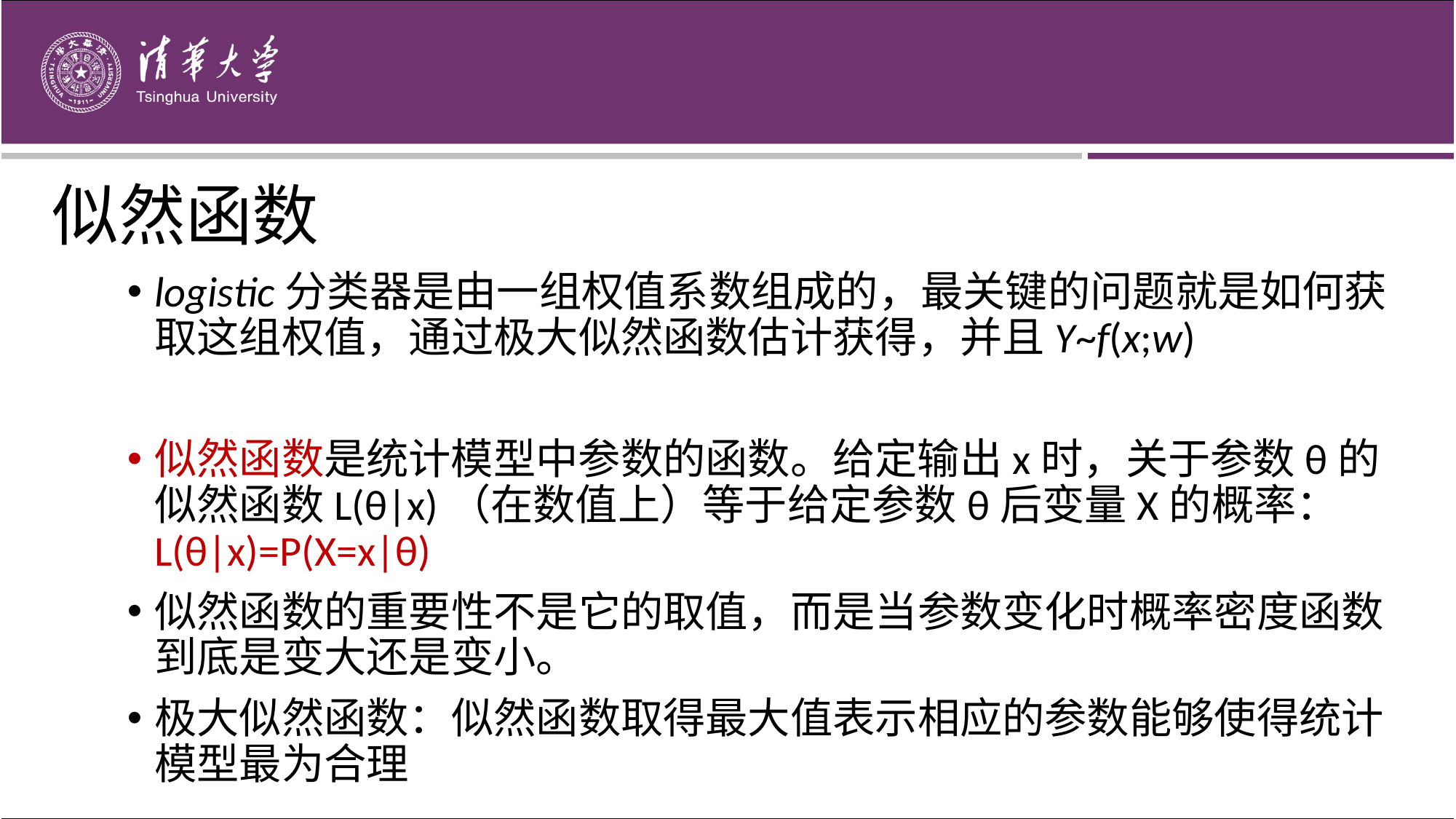

似然函数
logistic分类器是由一组权值系数组成的，最关键的问题就是如何获取这组权值，通过极大似然函数估计获得，并且Y~f(x;w)

似然函数是统计模型中参数的函数。给定输出x时，关于参数θ的似然函数L(θ|x)（在数值上）等于给定参数θ后变量X的概率：L(θ|x)=P(X=x|θ)
似然函数的重要性不是它的取值，而是当参数变化时概率密度函数到底是变大还是变小。
极大似然函数：似然函数取得最大值表示相应的参数能够使得统计模型最为合理